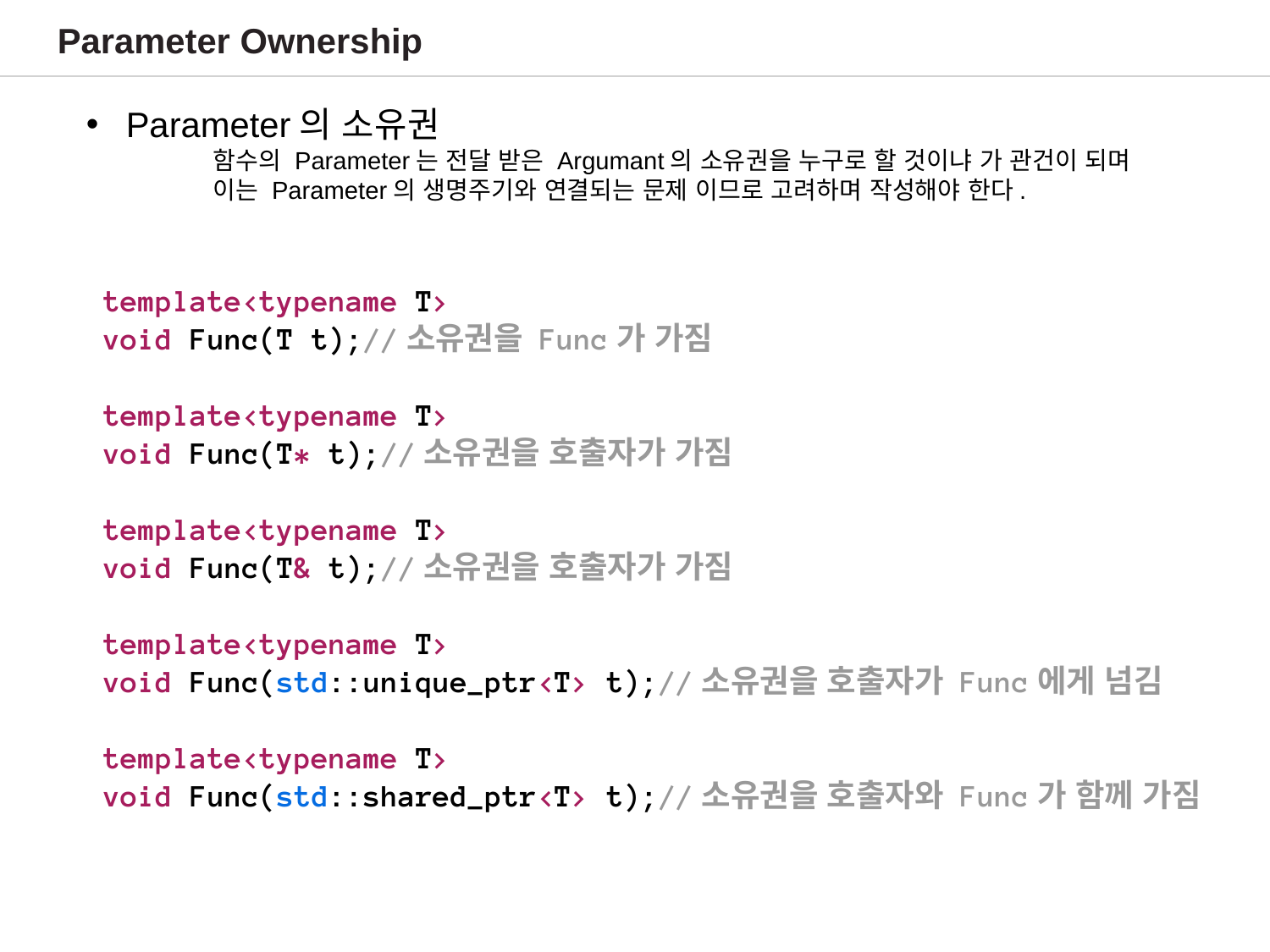

Parameter Ownership
Parameter의 소유권
	함수의 Parameter는 전달 받은 Argumant의 소유권을 누구로 할 것이냐 가 관건이 되며
	이는 Parameter의 생명주기와 연결되는 문제 이므로 고려하며 작성해야 한다.
template<typename T>
void Func(T t);//소유권을 Func가 가짐

template<typename T>
void Func(T* t);//소유권을 호출자가 가짐

template<typename T>
void Func(T& t);//소유권을 호출자가 가짐

template<typename T>
void Func(std::unique_ptr<T> t);//소유권을 호출자가 Func에게 넘김

template<typename T>
void Func(std::shared_ptr<T> t);//소유권을 호출자와 Func가 함께 가짐